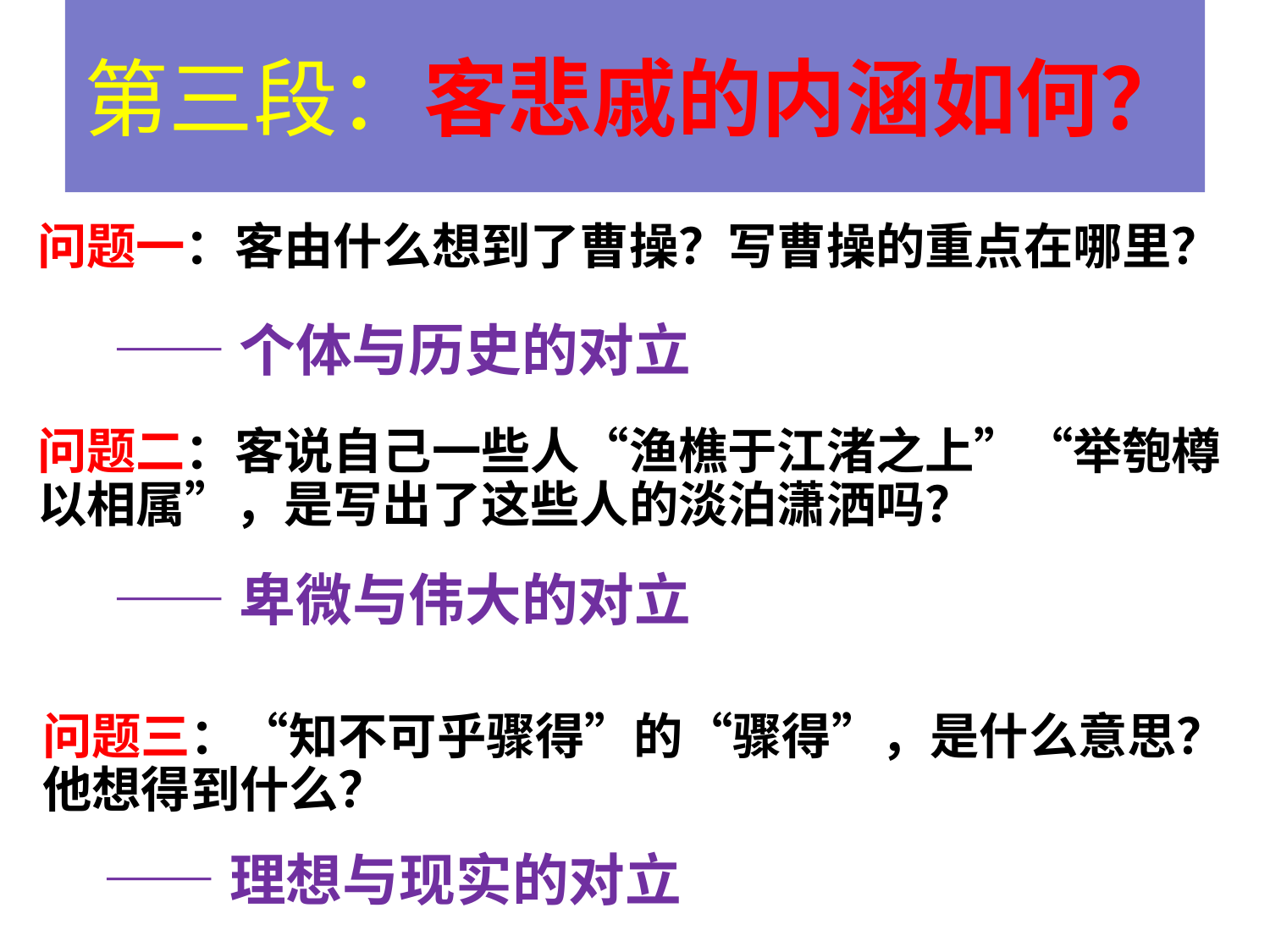

# 第三段：客悲戚的内涵如何？
问题一：客由什么想到了曹操？写曹操的重点在哪里？
——个体与历史的对立
问题二：客说自己一些人“渔樵于江渚之上”“举匏樽以相属”，是写出了这些人的淡泊潇洒吗？
——卑微与伟大的对立
问题三：“知不可乎骤得”的“骤得”，是什么意思？他想得到什么？
——理想与现实的对立